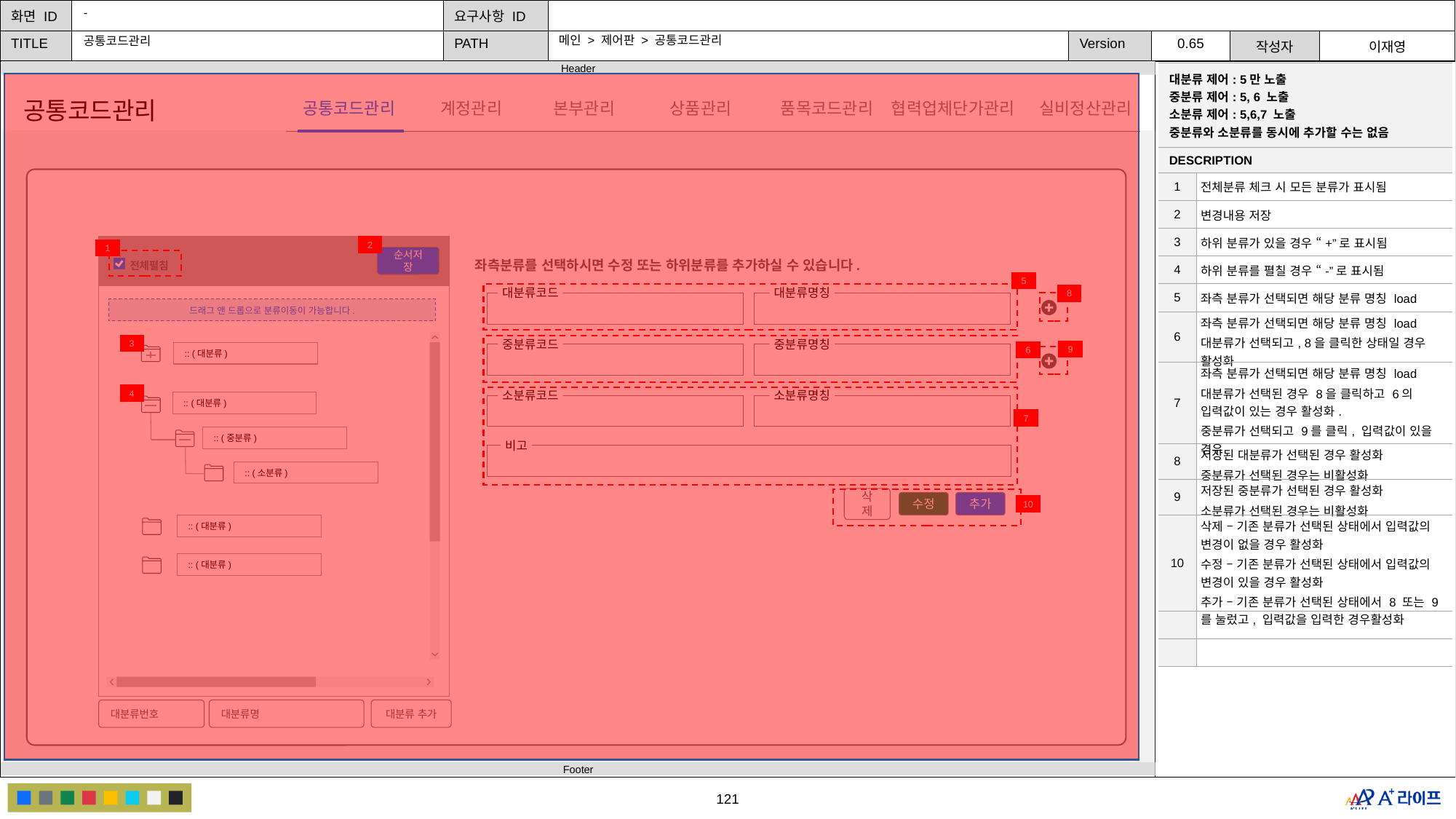

-

메인 > 제어판 > 공통코드관리
공통코드관리
| 대분류 제어: 5만 노출 중분류 제어: 5, 6 노출 소분류 제어: 5,6,7 노출 중분류와 소분류를 동시에 추가할 수는 없음 |  |
| --- | --- |
| DESCRIPTION |  |
| 1 | 전체분류 체크 시 모든 분류가 표시됨 |
| 2 | 변경내용 저장 |
| 3 | 하위 분류가 있을 경우 “+”로 표시됨 |
| 4 | 하위 분류를 펼칠 경우 “-”로 표시됨 |
| 5 | 좌측 분류가 선택되면 해당 분류 명칭 load |
| 6 | 좌측 분류가 선택되면 해당 분류 명칭 load 대분류가 선택되고, 8을 클릭한 상태일 경우 활성화 |
| 7 | 좌측 분류가 선택되면 해당 분류 명칭 load 대분류가 선택된 경우 8을 클릭하고 6의 입력값이 있는 경우 활성화. 중분류가 선택되고 9를 클릭, 입력값이 있을 경우 |
| 8 | 저장된 대분류가 선택된 경우 활성화 중분류가 선택된 경우는 비활성화 |
| 9 | 저장된 중분류가 선택된 경우 활성화 소분류가 선택된 경우는 비활성화 |
| 10 | 삭제 – 기존 분류가 선택된 상태에서 입력값의 변경이 없을 경우 활성화 수정 – 기존 분류가 선택된 상태에서 입력값의 변경이 있을 경우 활성화 추가 – 기존 분류가 선택된 상태에서 8 또는 9를 눌렀고, 입력값을 입력한 경우활성화 |
|  |  |
|  |  |

공통코드관리
공통코드관리
계정관리
본부관리
상품관리
품목코드관리
협력업체단가관리
실비정산관리

2

1
순서저장

좌측분류를 선택하시면 수정 또는 하위분류를 추가하실 수 있습니다.
전체펼침

5

대분류코드
대분류명칭
8

드래그 앤 드롭으로 분류이동이 가능합니다.

3

중분류코드
중분류명칭
9
6
:: (대분류)

4

소분류코드
소분류명칭
:: (대분류)

7
:: (중분류)

비고

:: (소분류)

수정
추가
삭제
10
:: (대분류)

:: (대분류)

대분류명
대분류 추가
대분류번호